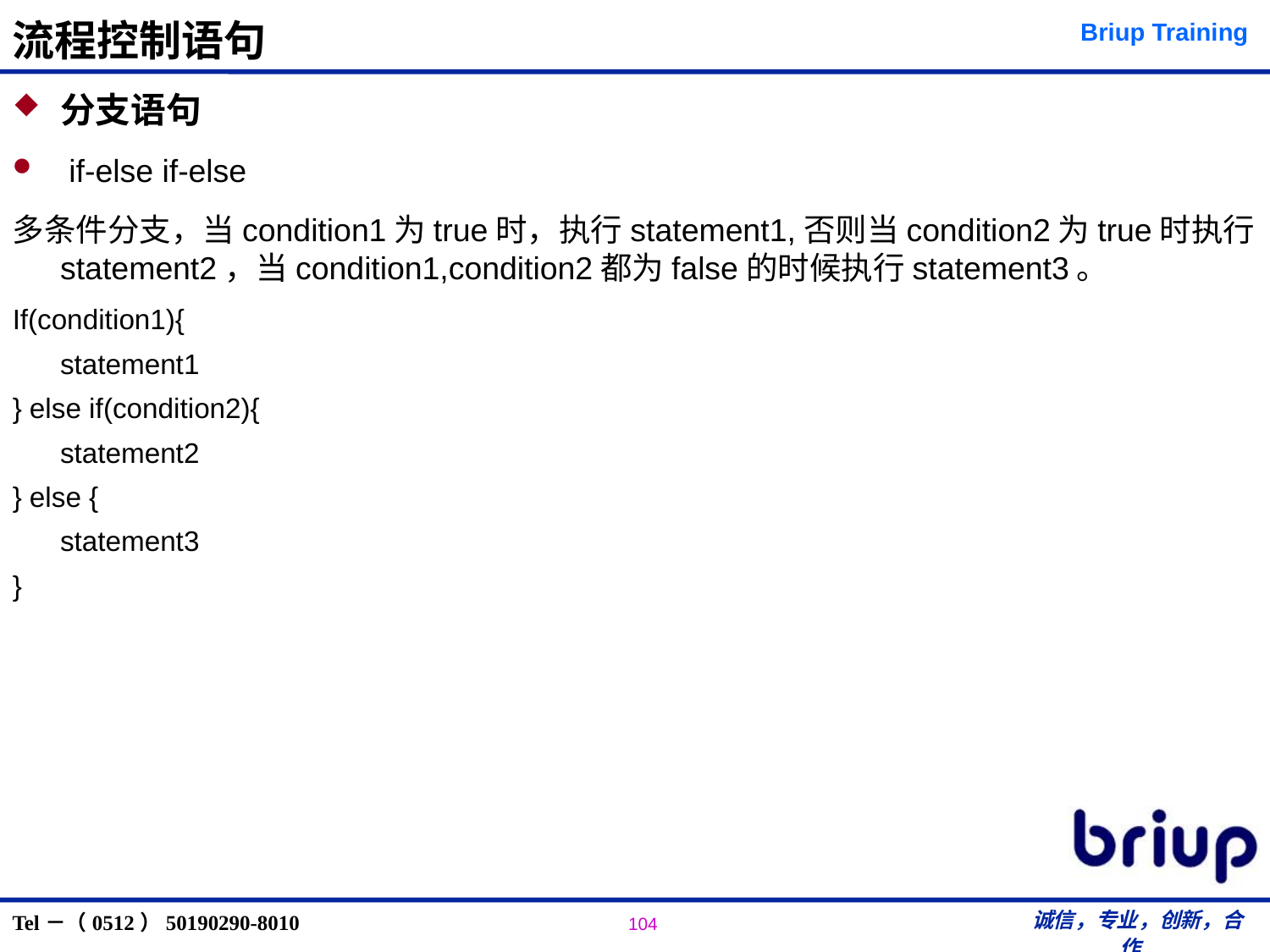

# 流程控制语句
分支语句
 if-else if-else
多条件分支，当condition1为true时，执行statement1,否则当condition2为true时执行statement2，当condition1,condition2都为false的时候执行statement3。
If(condition1){
	statement1
} else if(condition2){
	statement2
} else {
	statement3
}